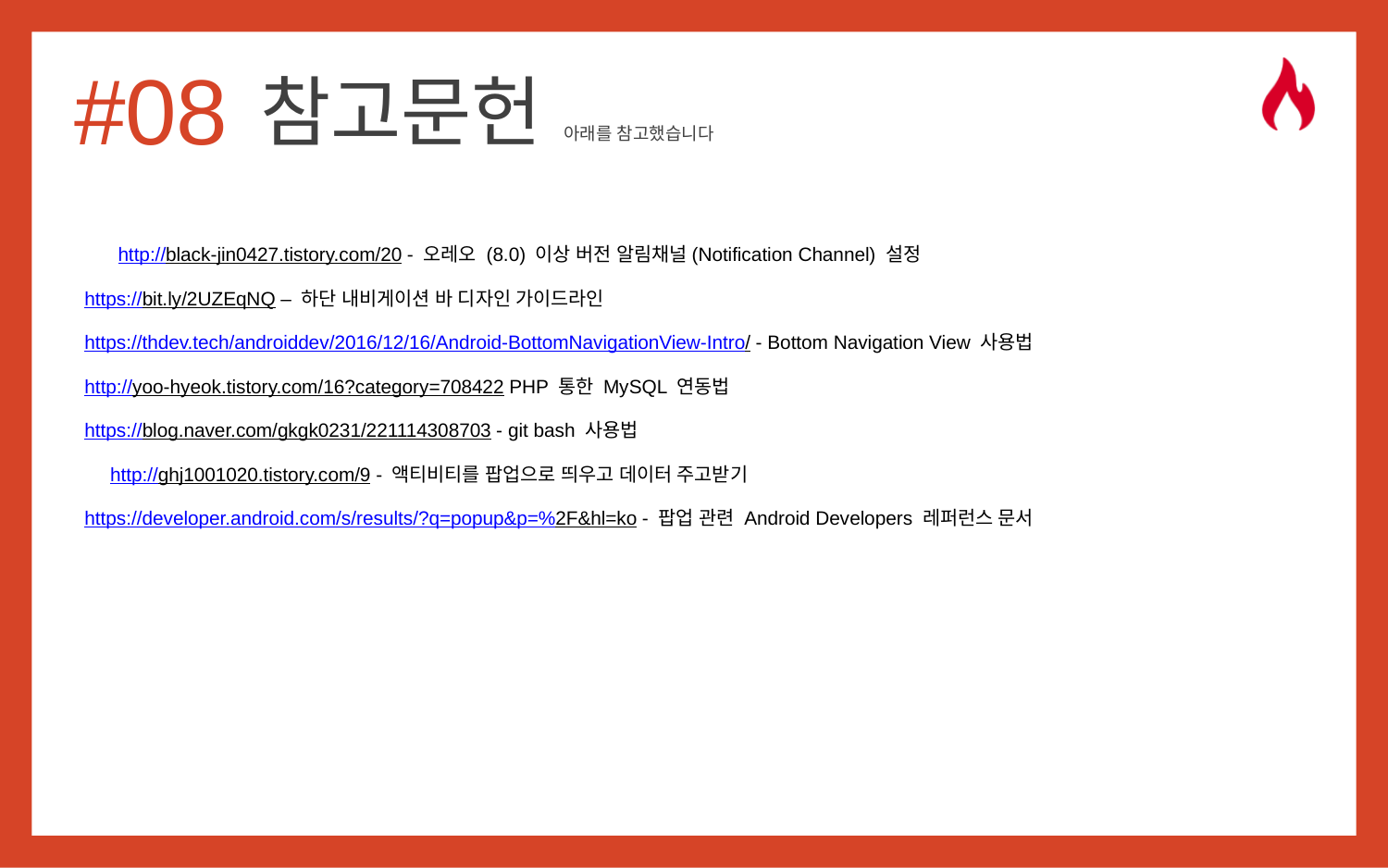

#08
# 참고문헌 아래를 참고했습니다
http://black-jin0427.tistory.com/20 - 오레오 (8.0) 이상 버전 알림채널(Notification Channel) 설정
https://bit.ly/2UZEqNQ – 하단 내비게이션 바 디자인 가이드라인
https://thdev.tech/androiddev/2016/12/16/Android-BottomNavigationView-Intro/ - Bottom Navigation View 사용법
http://yoo-hyeok.tistory.com/16?category=708422 PHP 통한 MySQL 연동법
https://blog.naver.com/gkgk0231/221114308703 - git bash 사용법
http://ghj1001020.tistory.com/9 - 액티비티를 팝업으로 띄우고 데이터 주고받기
https://developer.android.com/s/results/?q=popup&p=%2F&hl=ko - 팝업 관련 Android Developers 레퍼런스 문서